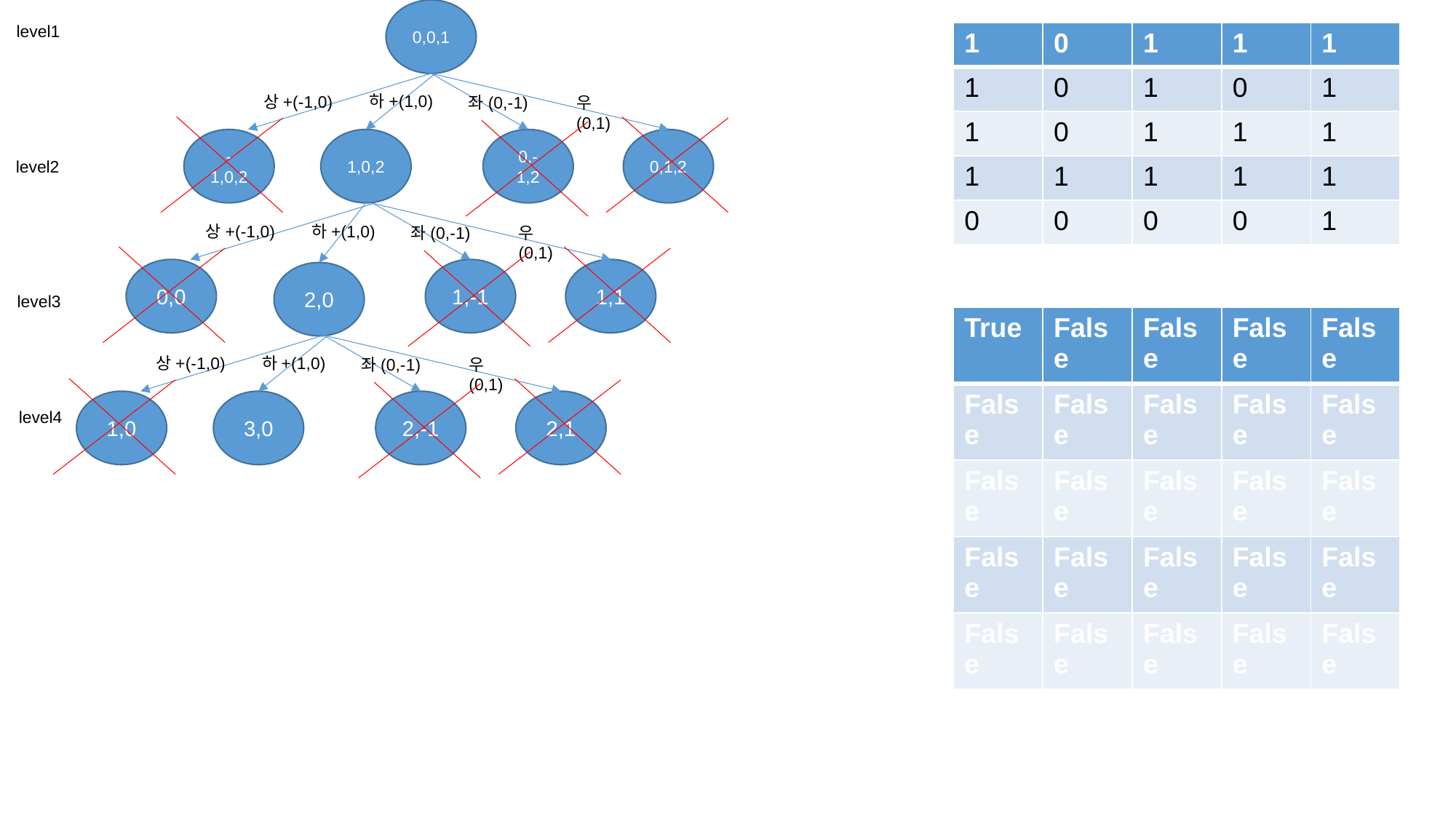

0,0,1
level1
| 1 | 0 | 1 | 1 | 1 |
| --- | --- | --- | --- | --- |
| 1 | 0 | 1 | 0 | 1 |
| 1 | 0 | 1 | 1 | 1 |
| 1 | 1 | 1 | 1 | 1 |
| 0 | 0 | 0 | 0 | 1 |
하+(1,0)
상+(-1,0)
좌(0,-1)
우(0,1)
-1,0,2
1,0,2
0,-1,2
0,1,2
level2
하+(1,0)
상+(-1,0)
좌(0,-1)
우(0,1)
0,0
1,-1
1,1
2,0
level3
| True | False | False | False | False |
| --- | --- | --- | --- | --- |
| False | False | False | False | False |
| False | False | False | False | False |
| False | False | False | False | False |
| False | False | False | False | False |
하+(1,0)
상+(-1,0)
좌(0,-1)
우(0,1)
1,0
3,0
2,-1
2,1
level4